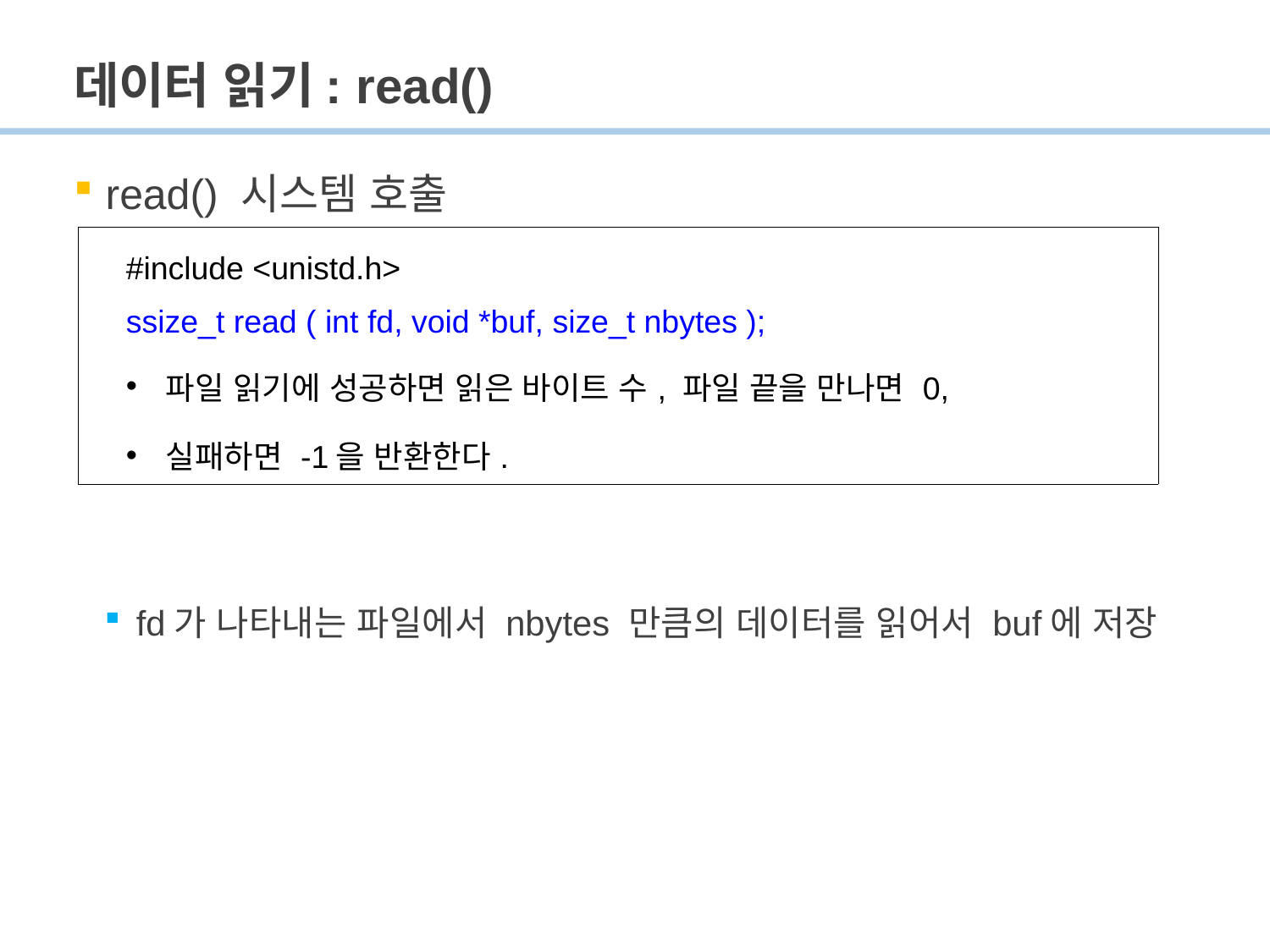

# 데이터 읽기: read()
read() 시스템 호출

fd가 나타내는 파일에서 nbytes 만큼의 데이터를 읽어서 buf에 저장
| #include <unistd.h> ssize\_t read ( int fd, void \*buf, size\_t nbytes ); 파일 읽기에 성공하면 읽은 바이트 수, 파일 끝을 만나면 0, 실패하면 -1을 반환한다. |
| --- |